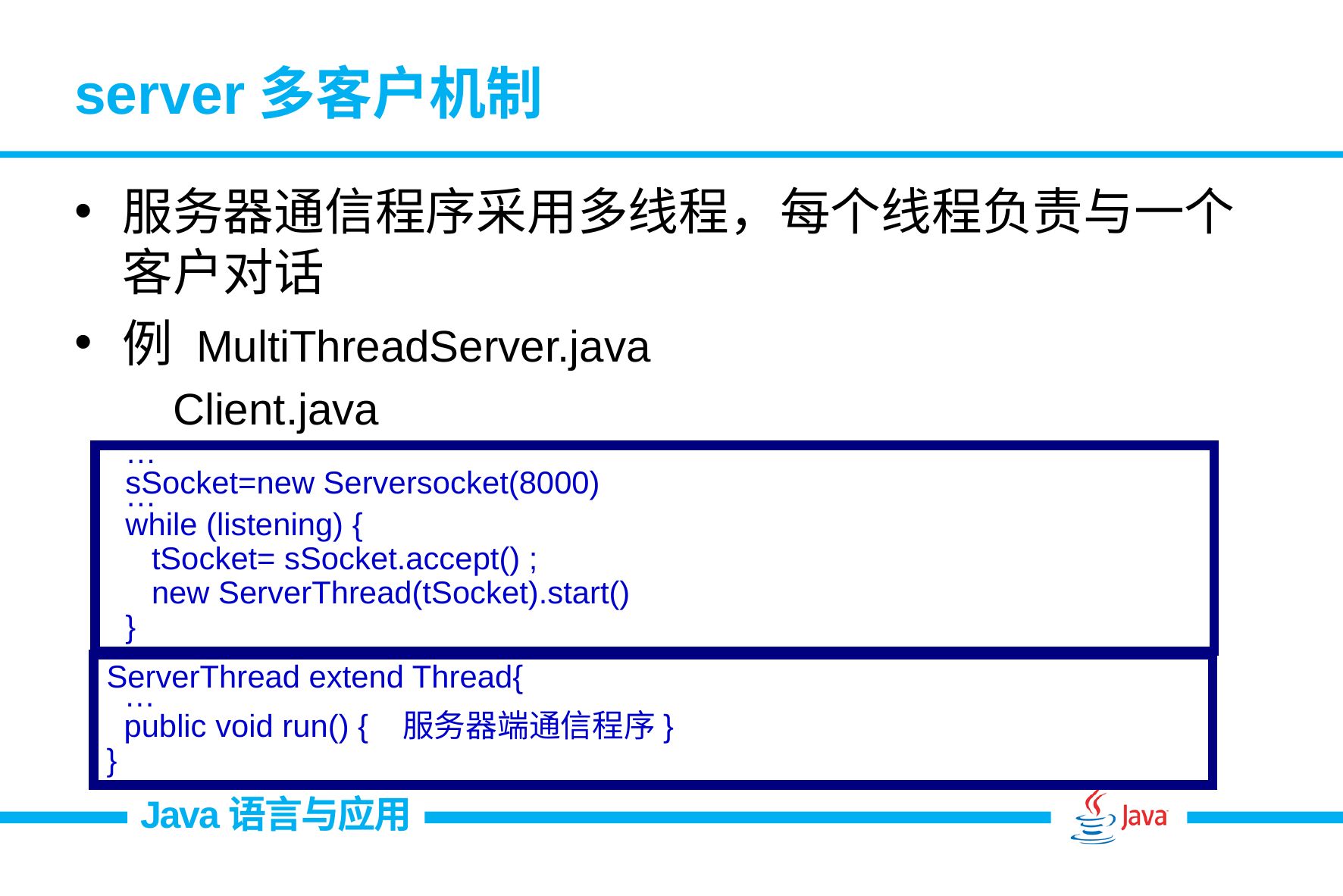

# server多客户机制
服务器通信程序采用多线程，每个线程负责与一个客户对话
例 MultiThreadServer.java
        Client.java

  …
  sSocket=new Serversocket(8000)
  …
  while (listening) {
     tSocket= sSocket.accept() ;
     new ServerThread(tSocket).start()
  }
ServerThread extend Thread{
  …
  public void run() {   服务器端通信程序}
}